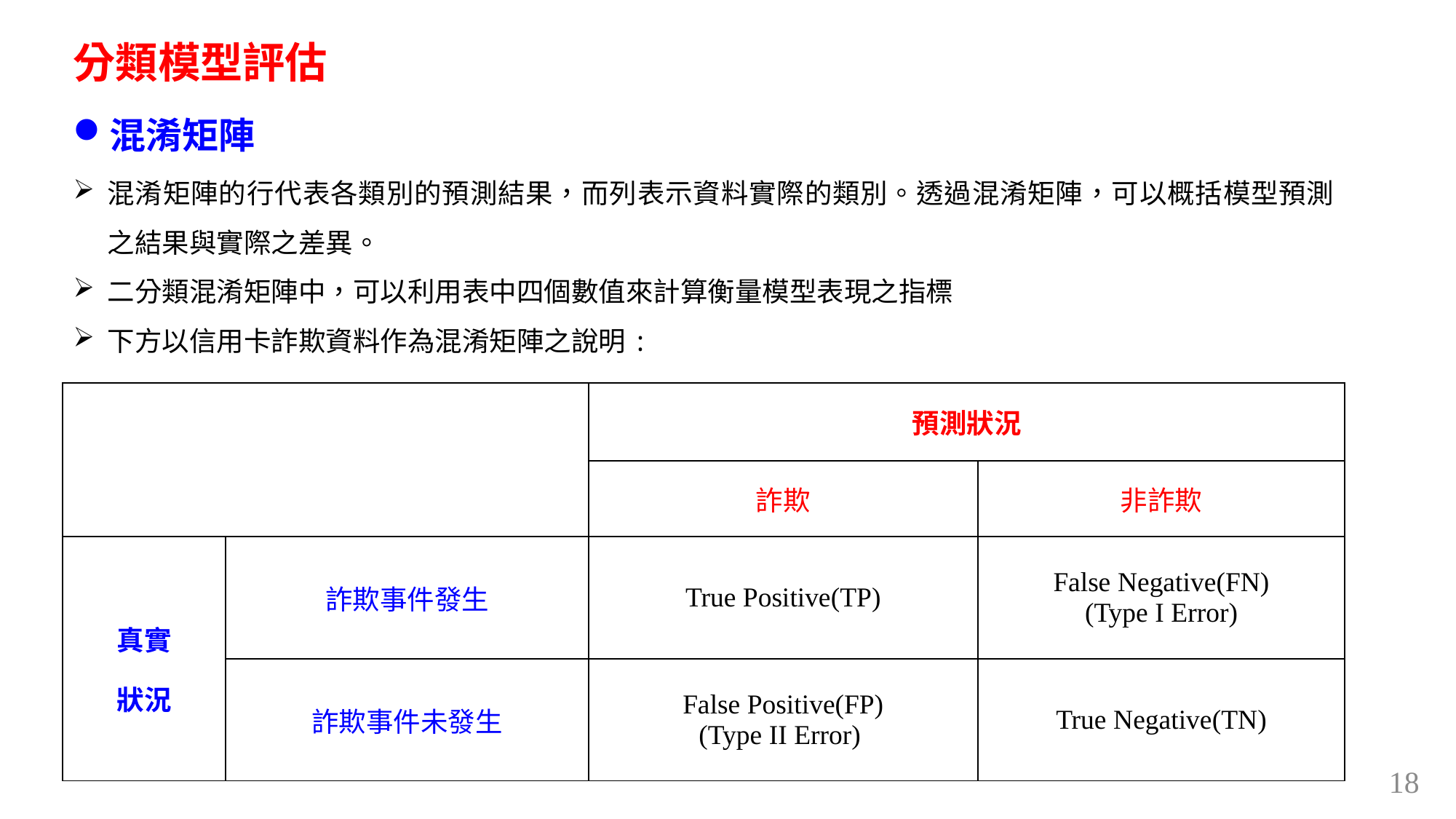

分類模型評估
混淆矩陣
混淆矩陣的行代表各類別的預測結果，而列表示資料實際的類別。透過混淆矩陣，可以概括模型預測之結果與實際之差異。
二分類混淆矩陣中，可以利用表中四個數值來計算衡量模型表現之指標
下方以信用卡詐欺資料作為混淆矩陣之說明:

|  |  | 預測狀況 |  |
| --- | --- | --- | --- |
|  |  | 詐欺 | 非詐欺 |
| 真實 狀況 | 詐欺事件發生 | True Positive(TP) | False Negative(FN) (Type I Error) |
|  | 詐欺事件未發生 | False Positive(FP) (Type II Error) | True Negative(TN) |
18